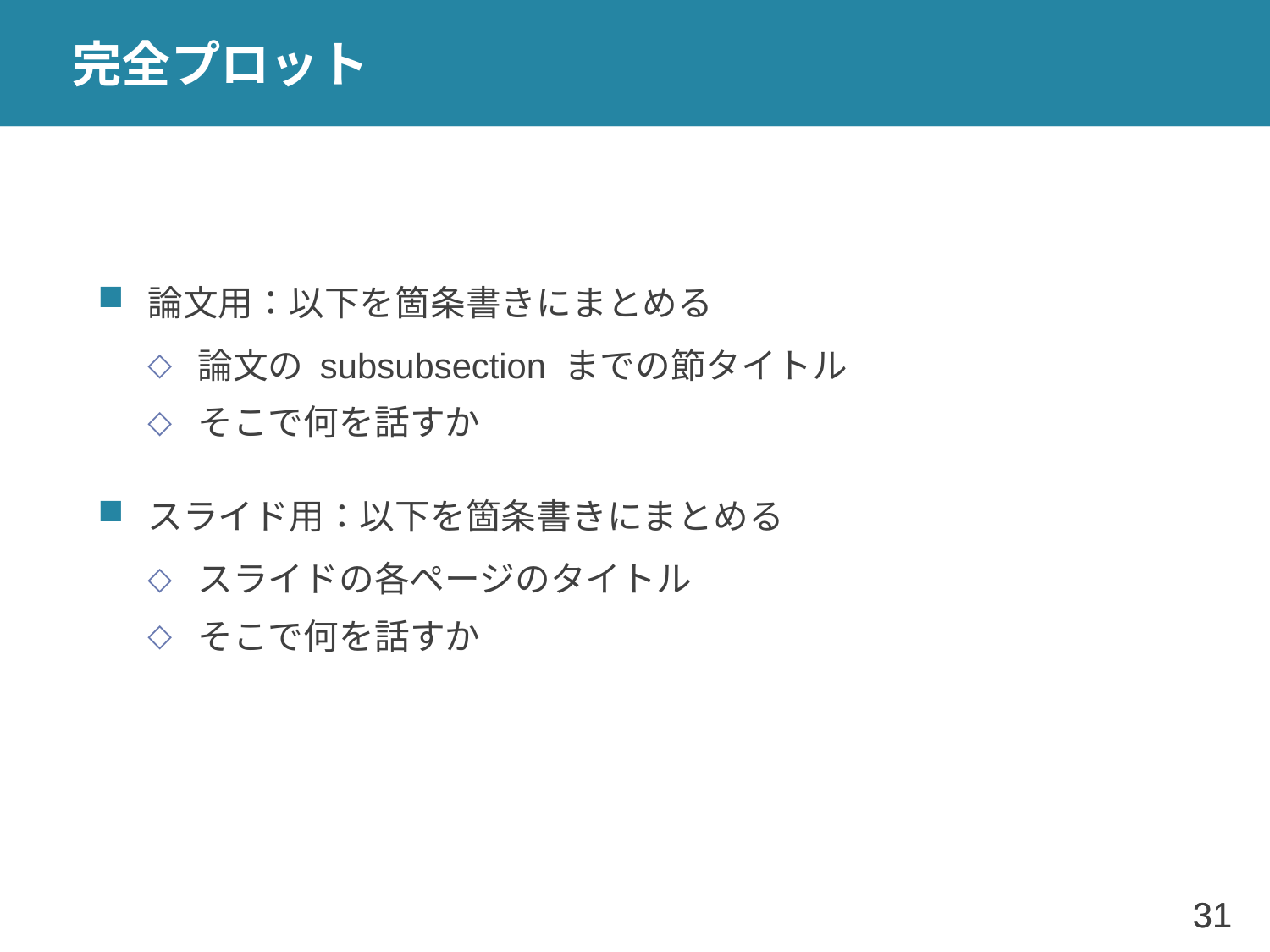

# 完全プロット
論文用：以下を箇条書きにまとめる
論文の subsubsection までの節タイトル
そこで何を話すか
スライド用：以下を箇条書きにまとめる
スライドの各ページのタイトル
そこで何を話すか